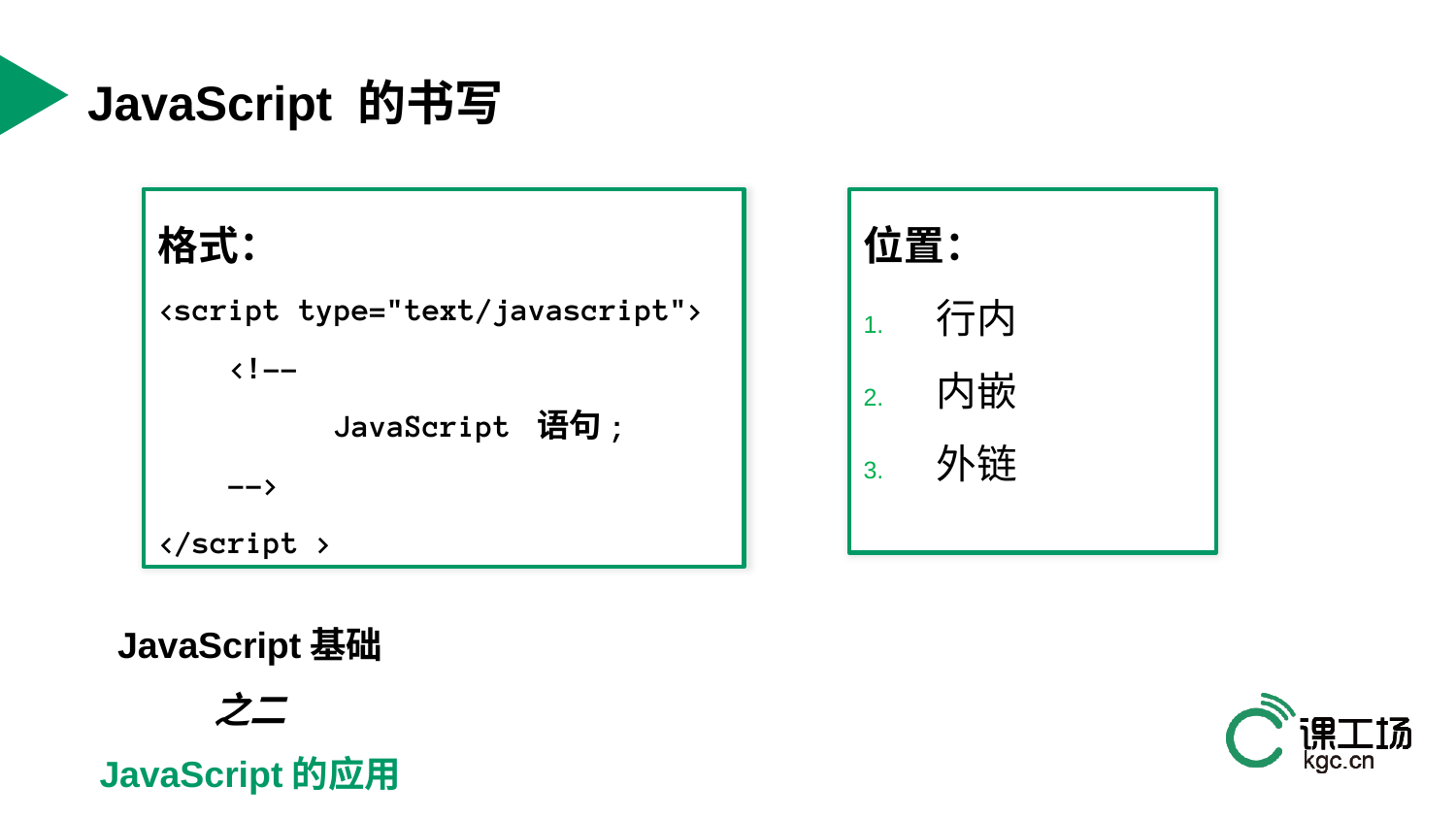

# JavaScript 的书写
格式：
<script type="text/javascript">
    <!--
          JavaScript 语句;
    -->
</script >
位置：
行内
内嵌
外链

JavaScript基础
之二
JavaScript的应用